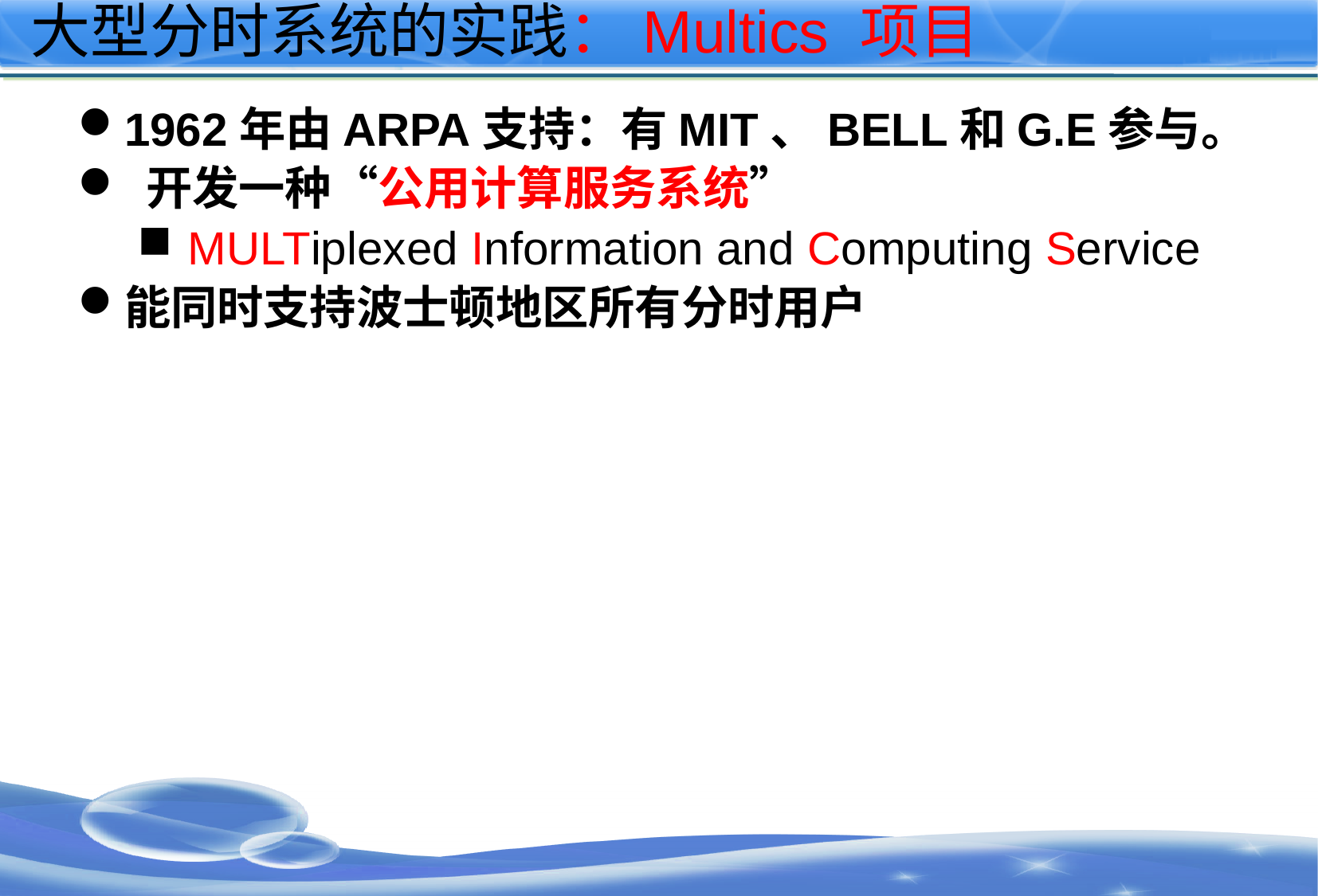

# 大型分时系统的实践：Multics 项目
1962年由ARPA支持：有MIT、BELL和G.E参与。
 开发一种“公用计算服务系统”
 MULTiplexed Information and Computing Service
能同时支持波士顿地区所有分时用户